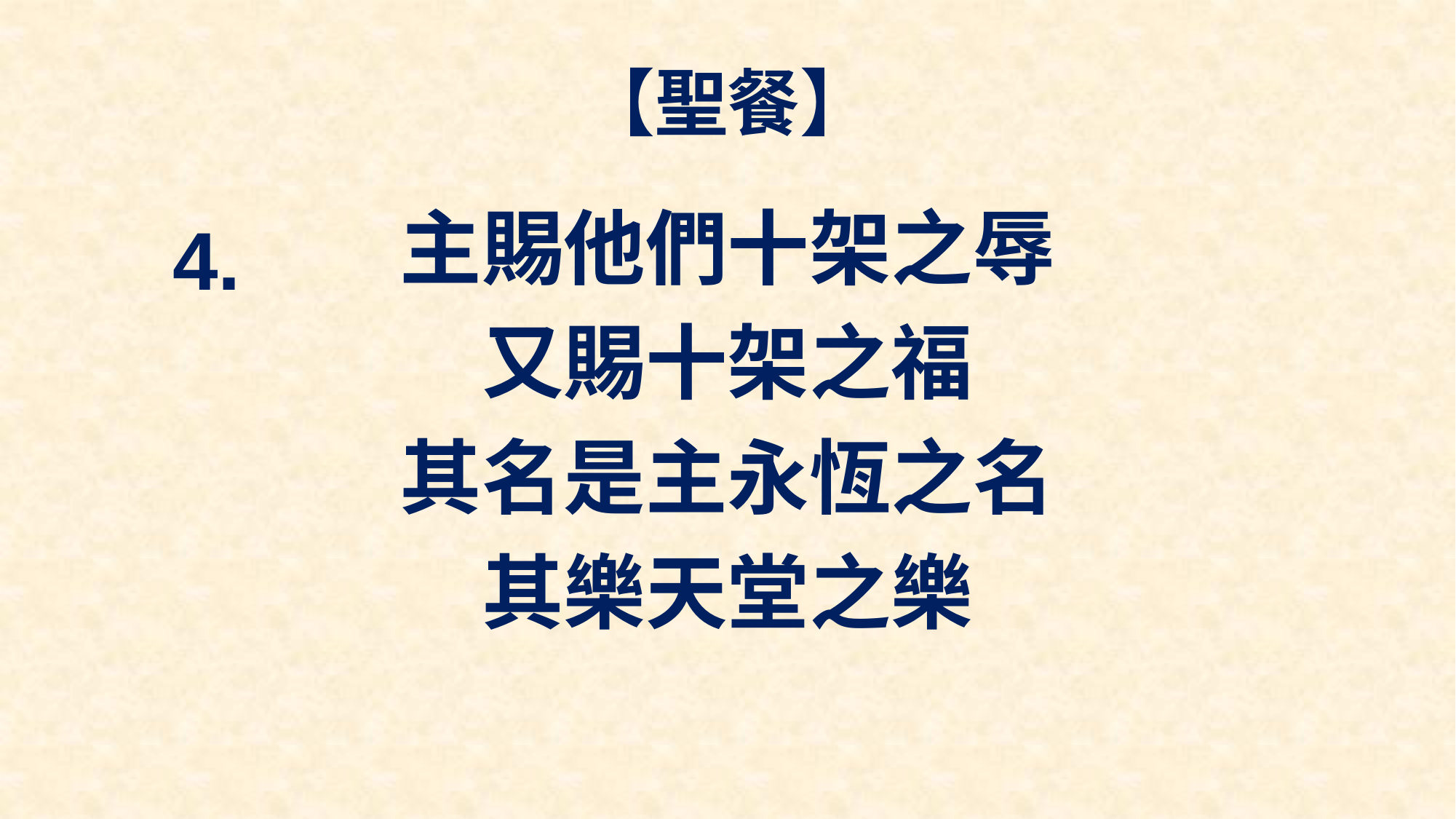

# 【聖餐】
主賜他們十架之辱
又賜十架之福
其名是主永恆之名
其樂天堂之樂
4.